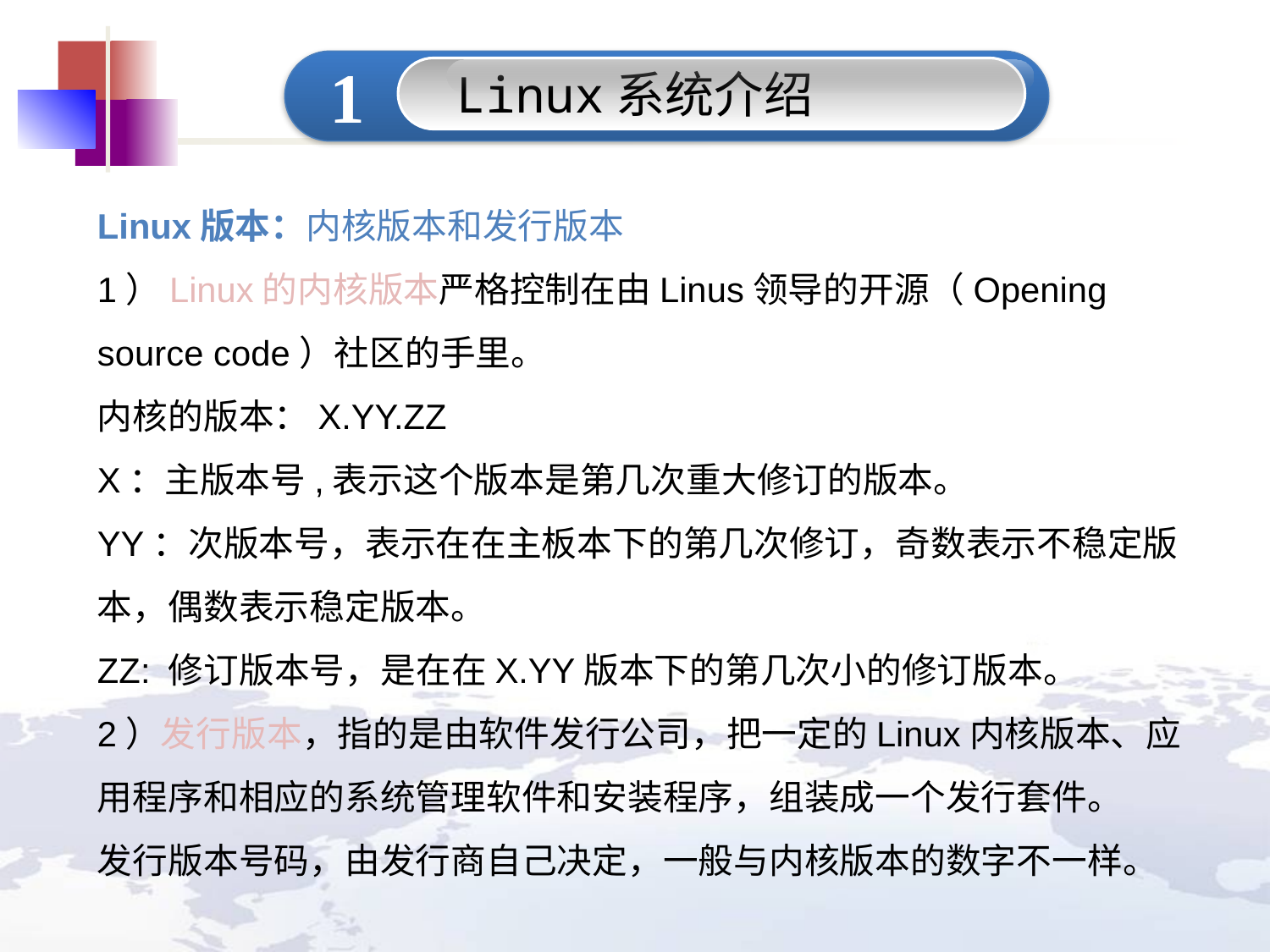

1

Linux系统介绍

Linux版本：内核版本和发行版本
1）Linux的内核版本严格控制在由Linus领导的开源（Opening source code）社区的手里。
内核的版本：X.YY.ZZ
X：主版本号,表示这个版本是第几次重大修订的版本。
YY：次版本号，表示在在主板本下的第几次修订，奇数表示不稳定版本，偶数表示稳定版本。
ZZ: 修订版本号，是在在X.YY版本下的第几次小的修订版本。
2）发行版本，指的是由软件发行公司，把一定的Linux内核版本、应用程序和相应的系统管理软件和安装程序，组装成一个发行套件。
发行版本号码，由发行商自己决定，一般与内核版本的数字不一样。